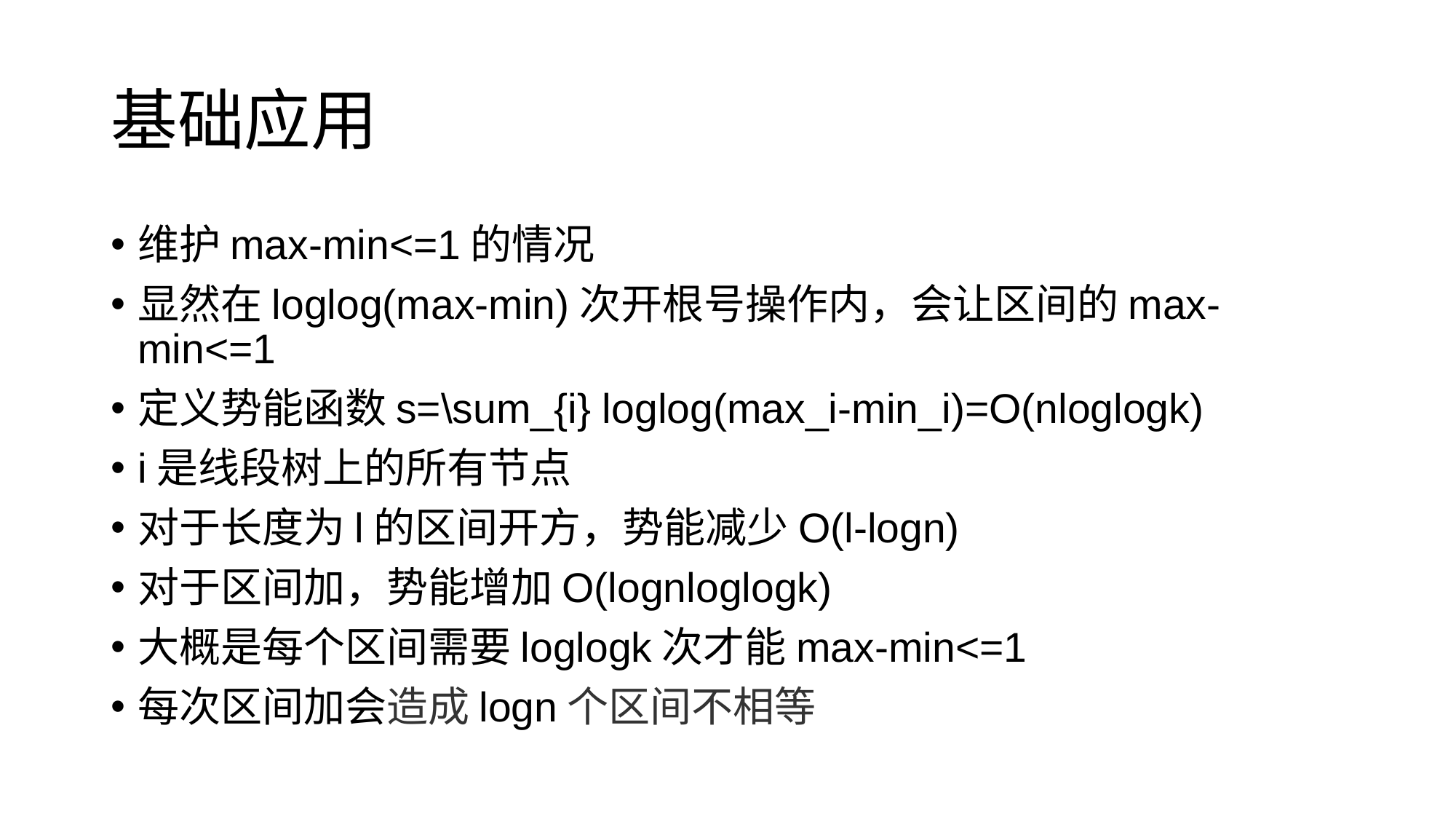

# 基础应用
维护max-min<=1的情况
显然在loglog(max-min)次开根号操作内，会让区间的max-min<=1
定义势能函数s=\sum_{i} loglog(max_i-min_i)=O(nloglogk)
i是线段树上的所有节点
对于长度为l的区间开方，势能减少O(l-logn)
对于区间加，势能增加O(lognloglogk)
大概是每个区间需要loglogk次才能max-min<=1
每次区间加会造成logn个区间不相等